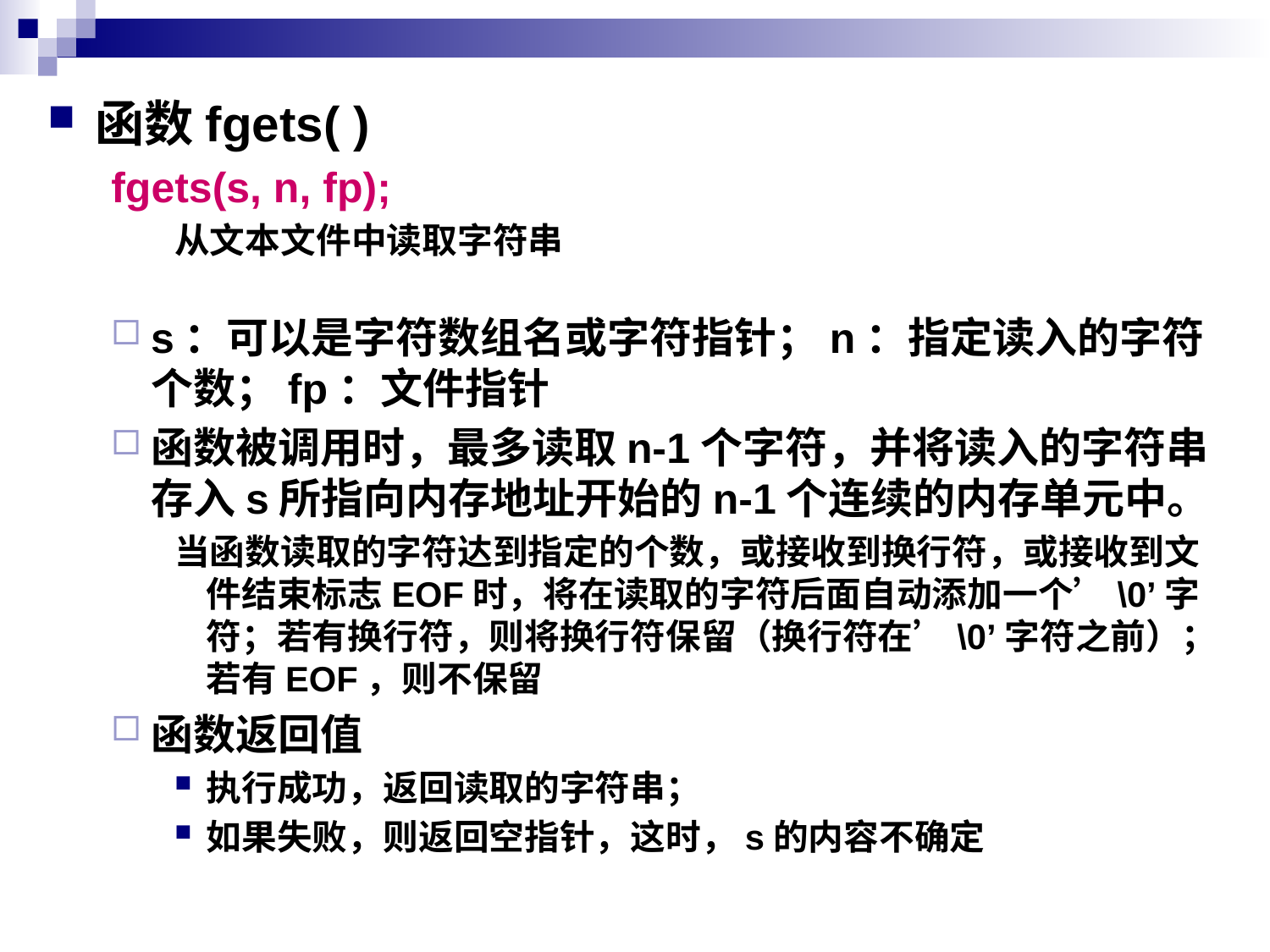

函数fgets( )
fgets(s, n, fp);
从文本文件中读取字符串
s：可以是字符数组名或字符指针；n：指定读入的字符个数；fp：文件指针
函数被调用时，最多读取n-1个字符，并将读入的字符串存入s所指向内存地址开始的n-1个连续的内存单元中。
当函数读取的字符达到指定的个数，或接收到换行符，或接收到文件结束标志EOF时，将在读取的字符后面自动添加一个’\0’字符；若有换行符，则将换行符保留（换行符在’\0’字符之前）；若有EOF，则不保留
函数返回值
执行成功，返回读取的字符串；
如果失败，则返回空指针，这时，s的内容不确定